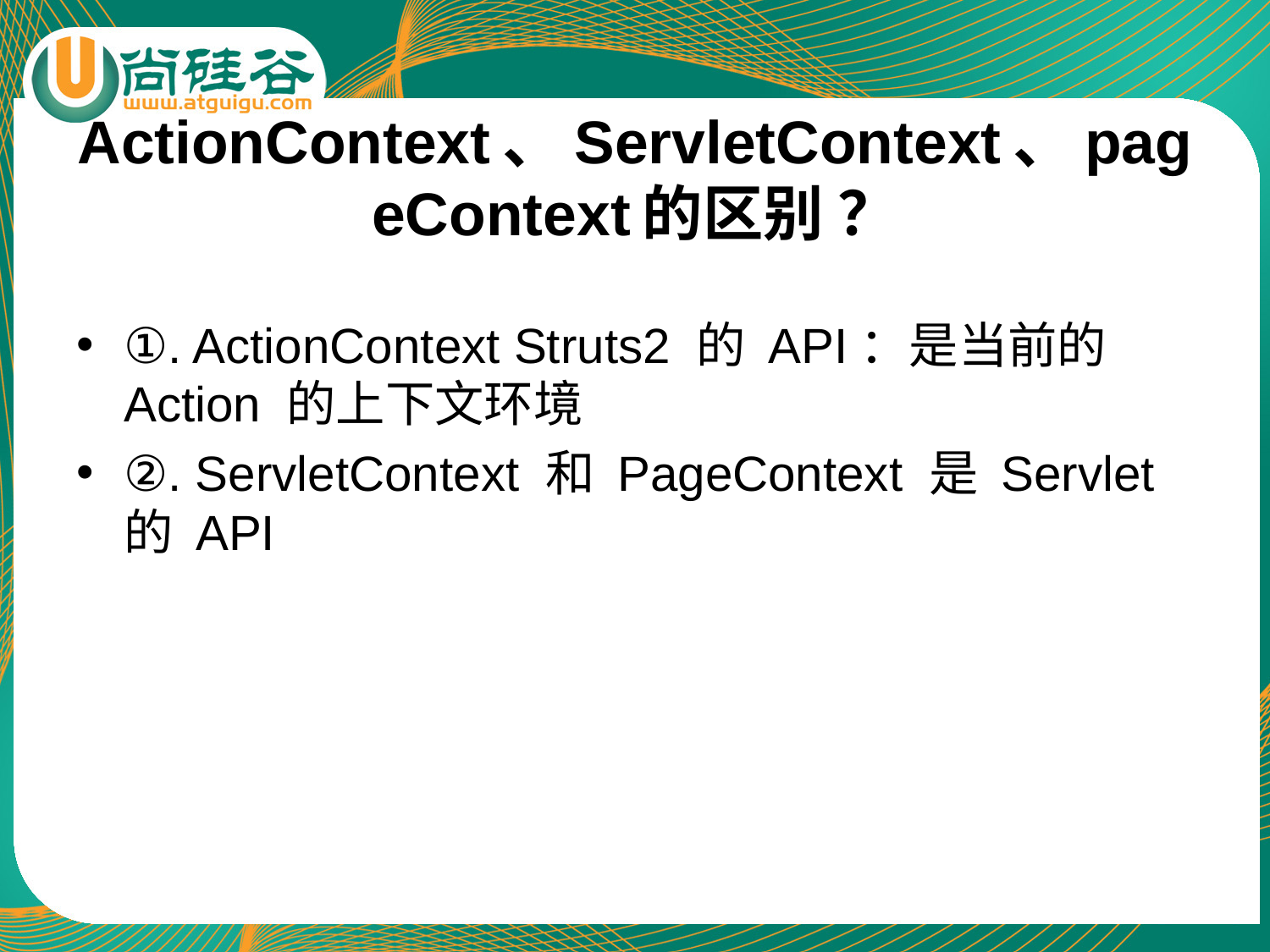

# ActionContext、ServletContext、pageContext的区别 ？
①. ActionContext Struts2 的 API：是当前的 Action 的上下文环境
②. ServletContext 和 PageContext 是 Servlet 的 API